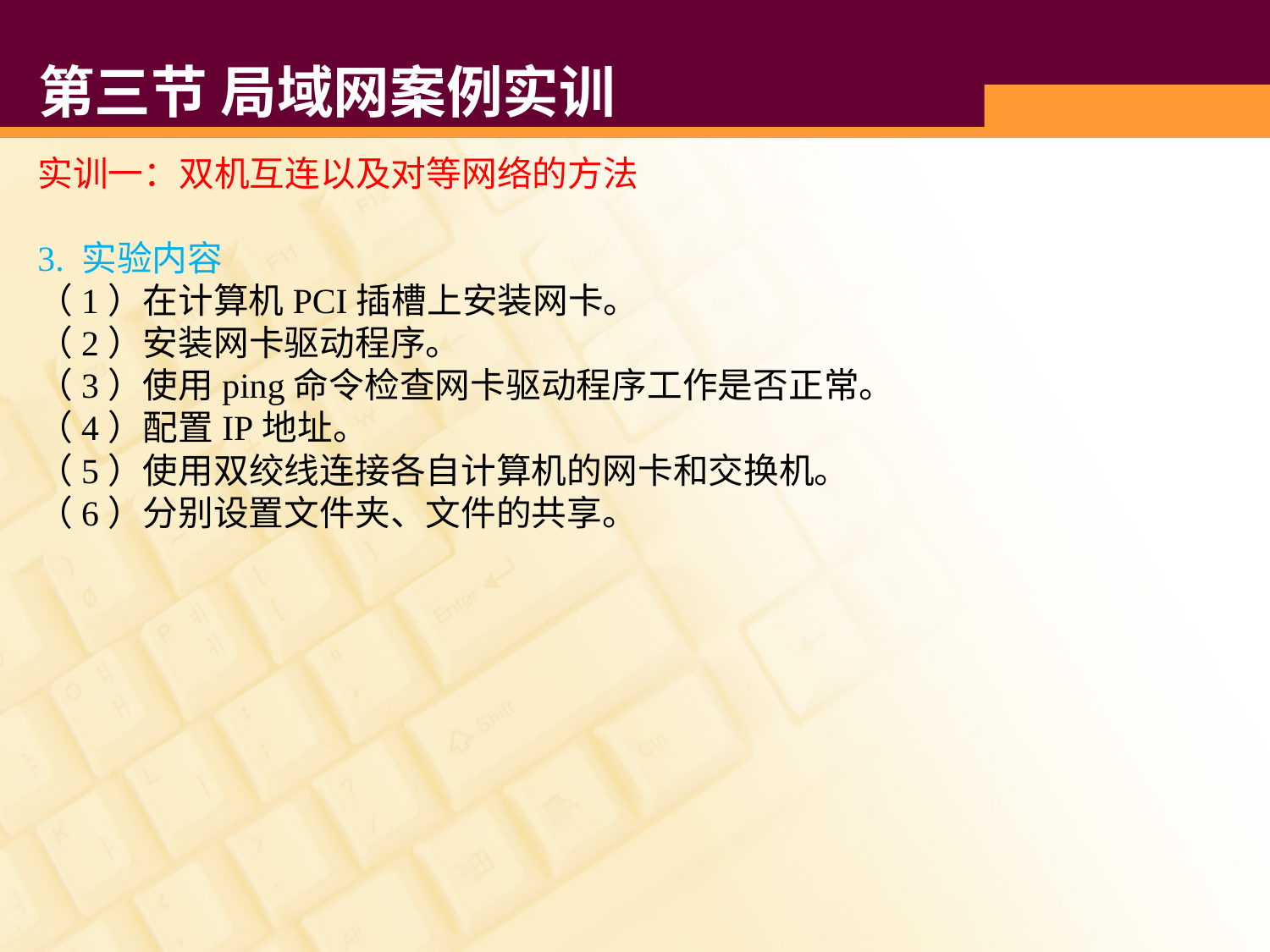

# 第三节 局域网案例实训
实训一：双机互连以及对等网络的方法

3. 实验内容
（1）在计算机PCI插槽上安装网卡。
（2）安装网卡驱动程序。
（3）使用ping命令检查网卡驱动程序工作是否正常。
（4）配置IP地址。
（5）使用双绞线连接各自计算机的网卡和交换机。
（6）分别设置文件夹、文件的共享。